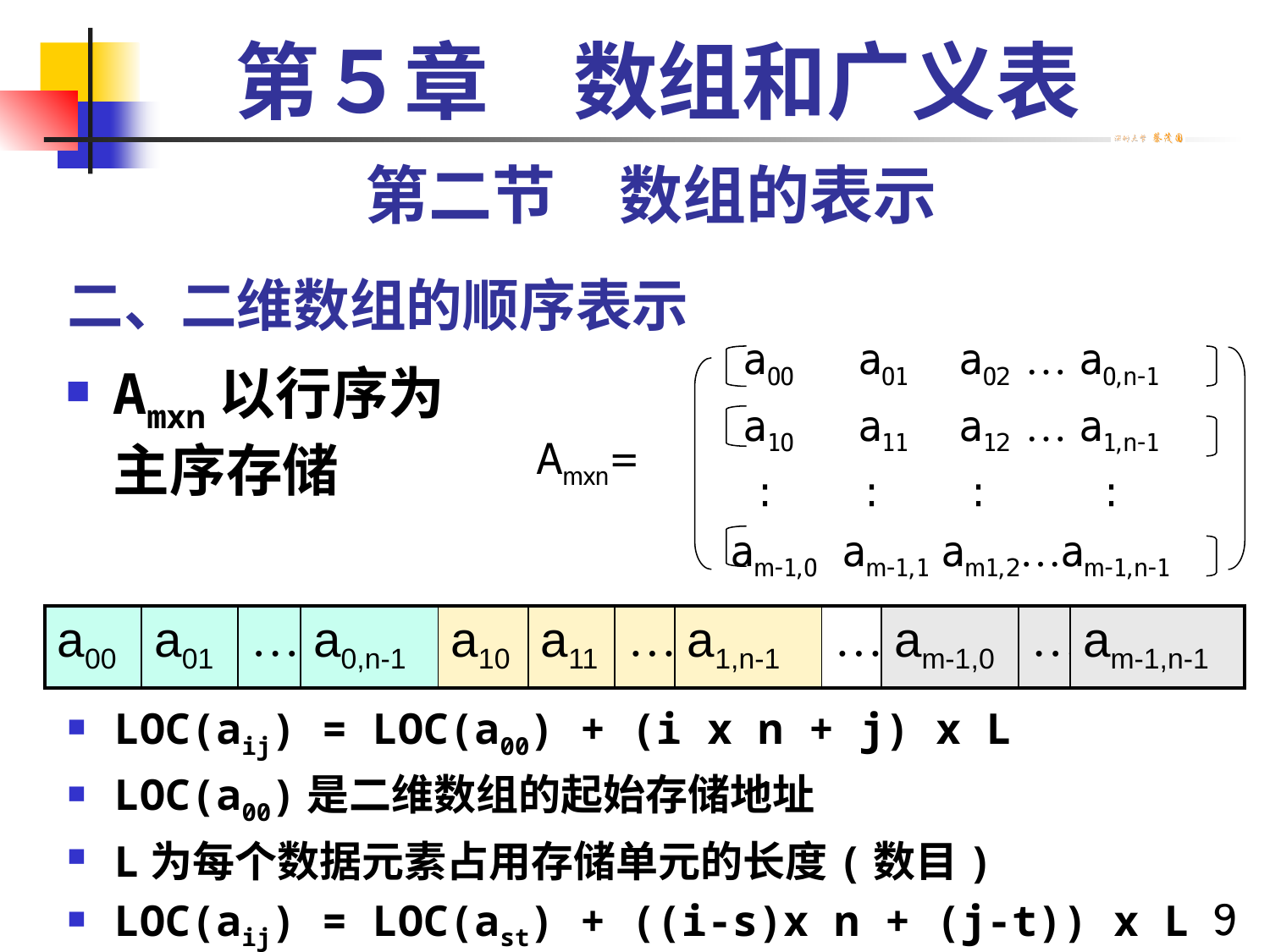

第５章　数组和广义表
第二节　数组的表示
# 二、二维数组的顺序表示
  a00     a01    a02  … a0,n-1
  a10     a11    a12  … a1,n-1
   :       :       :         :
 am-1,0  am-1,1 am1,2…am-1,n-1

Amxn=
Amxn以行序为主序存储
| a00 | a01 | … | a0,n-1 | a10 | a11 | … | a1,n-1 | … | am-1,0 | … | am-1,n-1 |
| --- | --- | --- | --- | --- | --- | --- | --- | --- | --- | --- | --- |
LOC(aij) = LOC(a00) + (i x n + j) x L
LOC(a00)是二维数组的起始存储地址
L为每个数据元素占用存储单元的长度(数目)
LOC(aij) = LOC(ast) + ((i-s)x n + (j-t)) x L

9